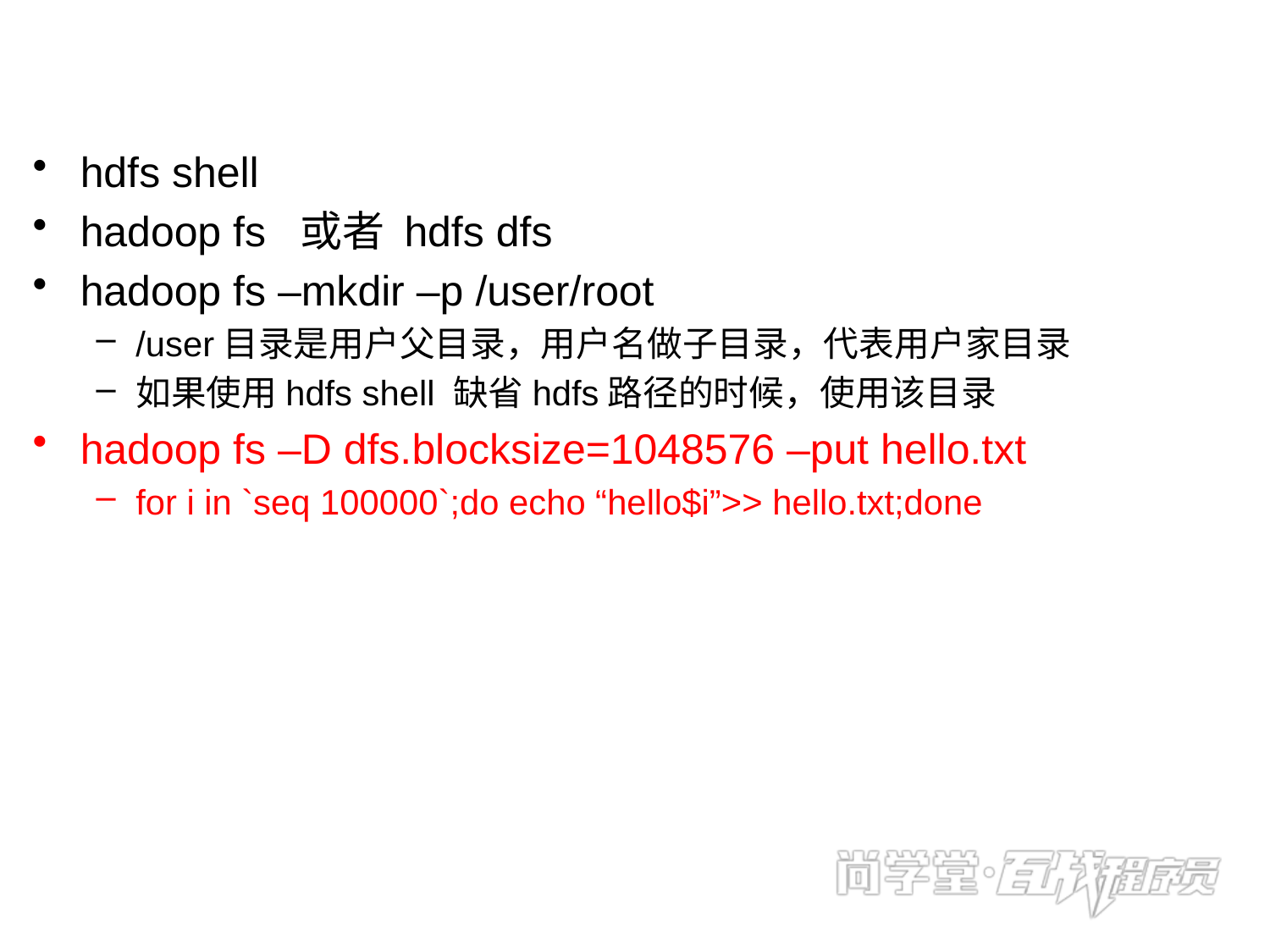

hdfs shell
hadoop fs  或者 hdfs dfs
hadoop fs –mkdir –p /user/root
/user目录是用户父目录，用户名做子目录，代表用户家目录
如果使用hdfs shell 缺省hdfs路径的时候，使用该目录
hadoop fs –D dfs.blocksize=1048576 –put hello.txt
for i in `seq 100000`;do echo “hello$i”>> hello.txt;done